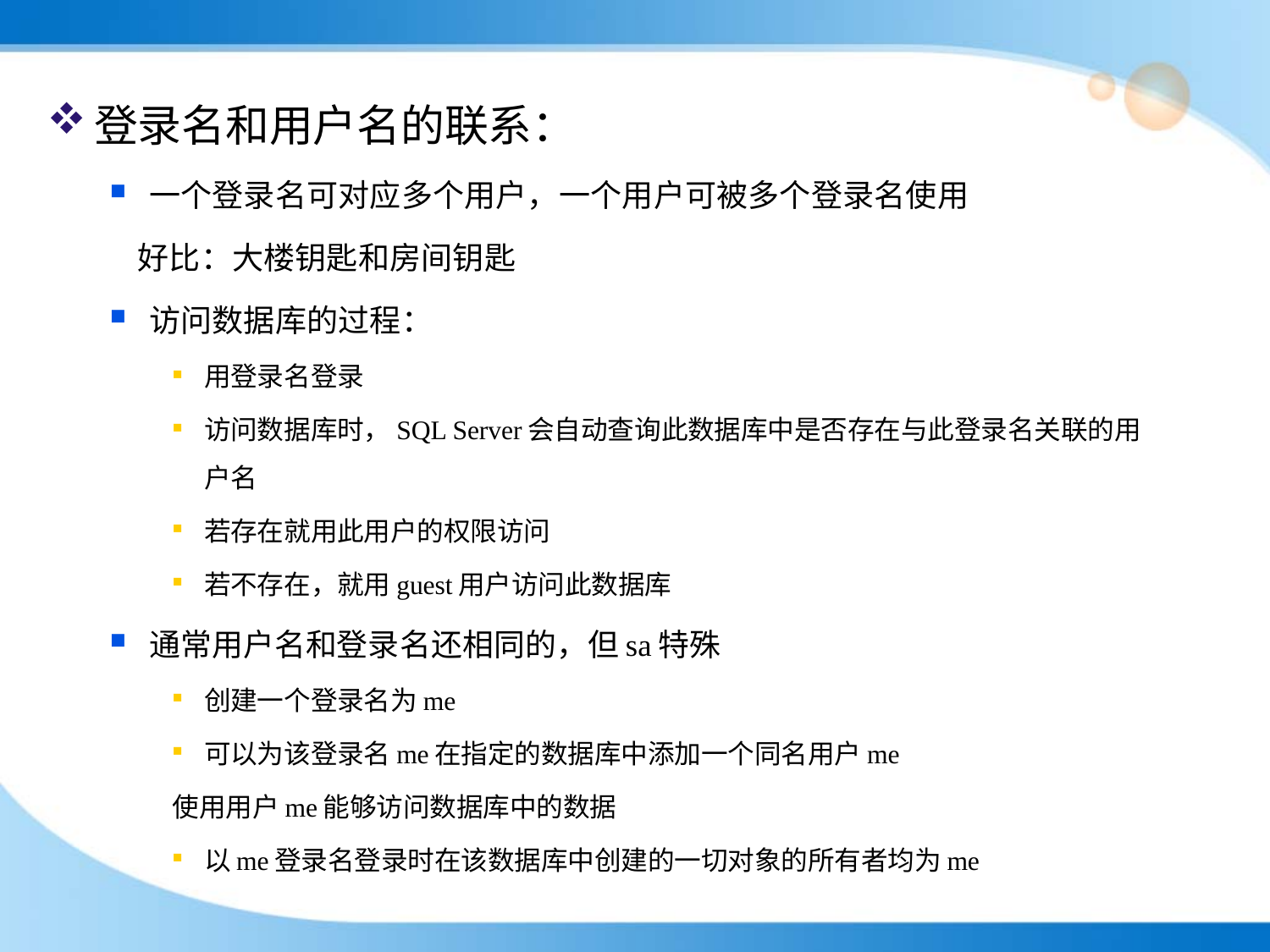

登录名和用户名的联系：
一个登录名可对应多个用户，一个用户可被多个登录名使用
   好比：大楼钥匙和房间钥匙
访问数据库的过程：
用登录名登录
访问数据库时，SQL Server会自动查询此数据库中是否存在与此登录名关联的用户名
若存在就用此用户的权限访问
若不存在，就用guest用户访问此数据库
通常用户名和登录名还相同的，但sa特殊
创建一个登录名为me
可以为该登录名me在指定的数据库中添加一个同名用户me
使用用户me能够访问数据库中的数据
以me登录名登录时在该数据库中创建的一切对象的所有者均为me